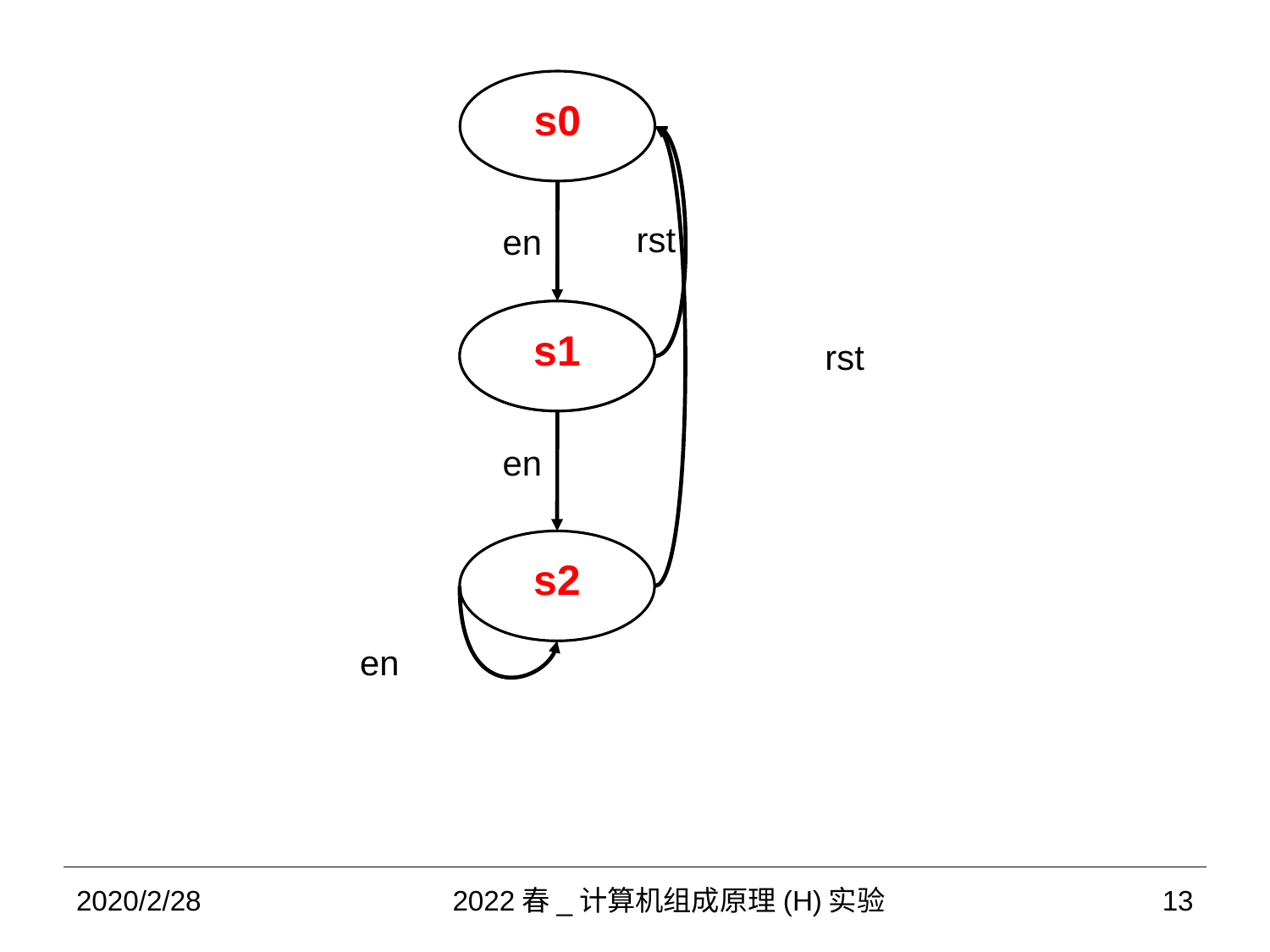

s0
rst
en
s1

rst
en
s2
en
2020/2/28
2022春_计算机组成原理(H)实验
13